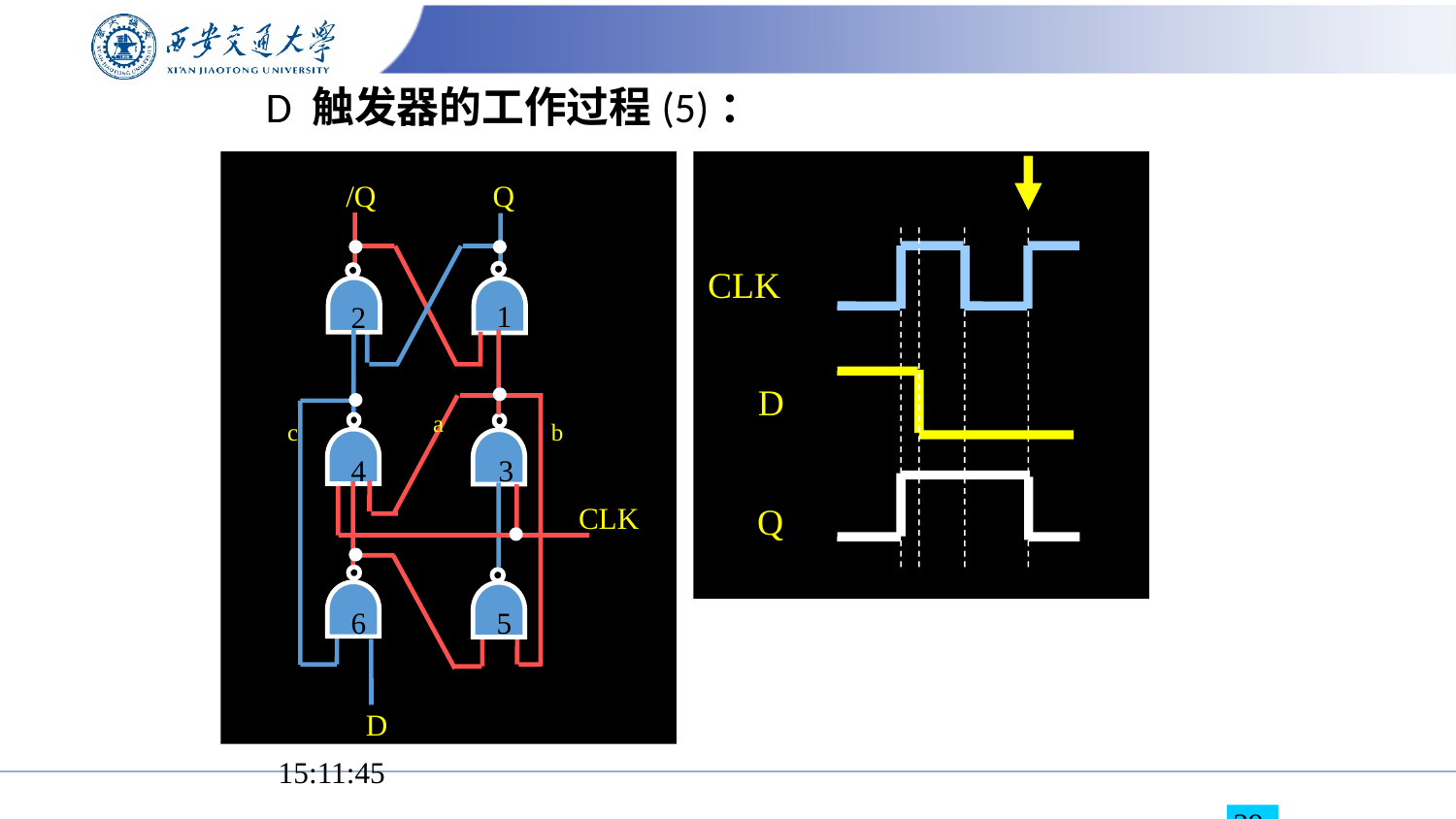

D 触发器的工作过程(5)：

/Q
Q

1
2

a
c
b

4
3
CLK

6
5

D

CLK

D

Q

15:11:45
39